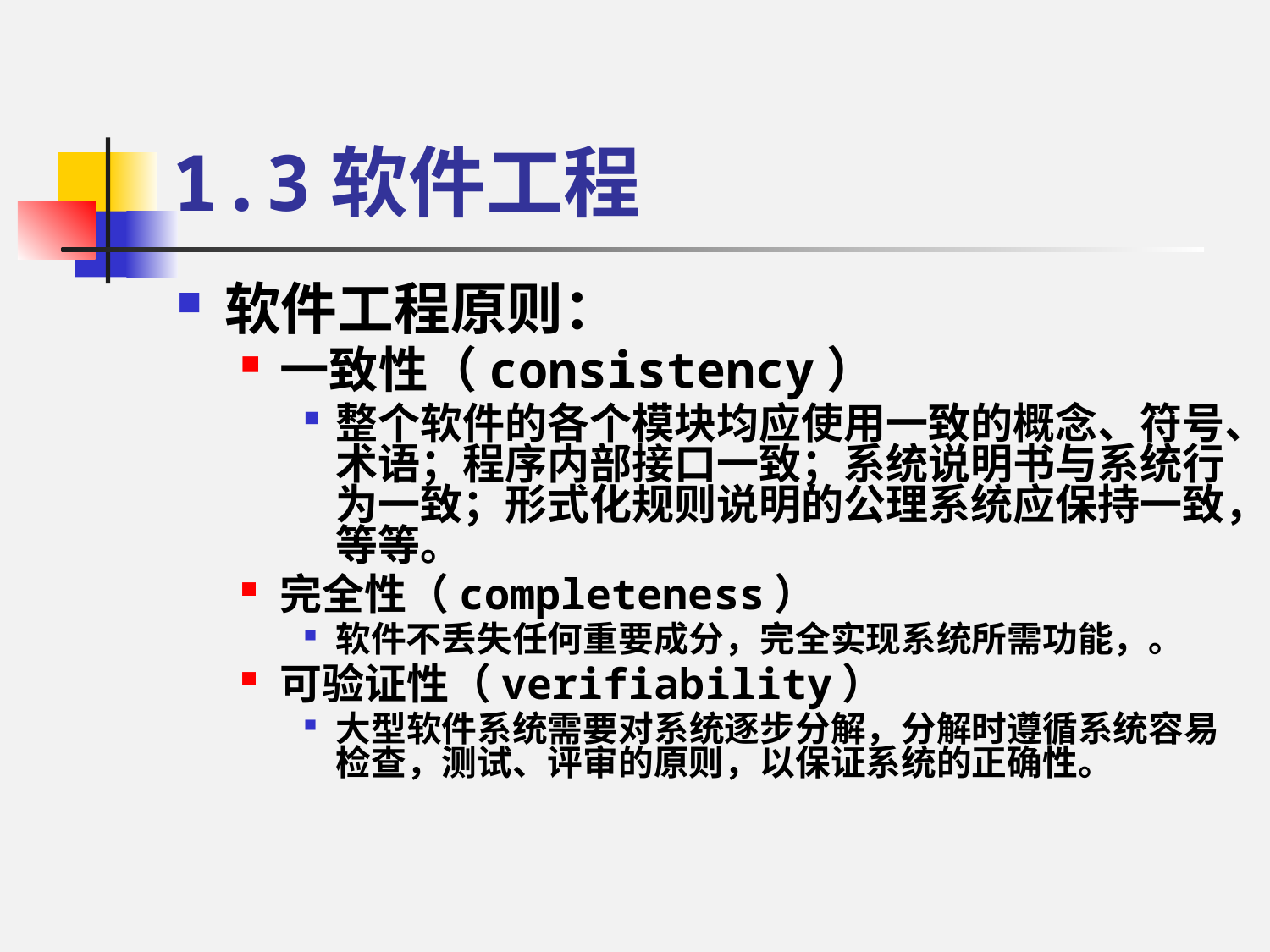

# 1.3软件工程
软件工程原则：
一致性（consistency）
整个软件的各个模块均应使用一致的概念、符号、术语；程序内部接口一致；系统说明书与系统行为一致；形式化规则说明的公理系统应保持一致，等等。
完全性（completeness）
软件不丢失任何重要成分，完全实现系统所需功能，。
可验证性（verifiability）
大型软件系统需要对系统逐步分解，分解时遵循系统容易检查，测试、评审的原则，以保证系统的正确性。

14